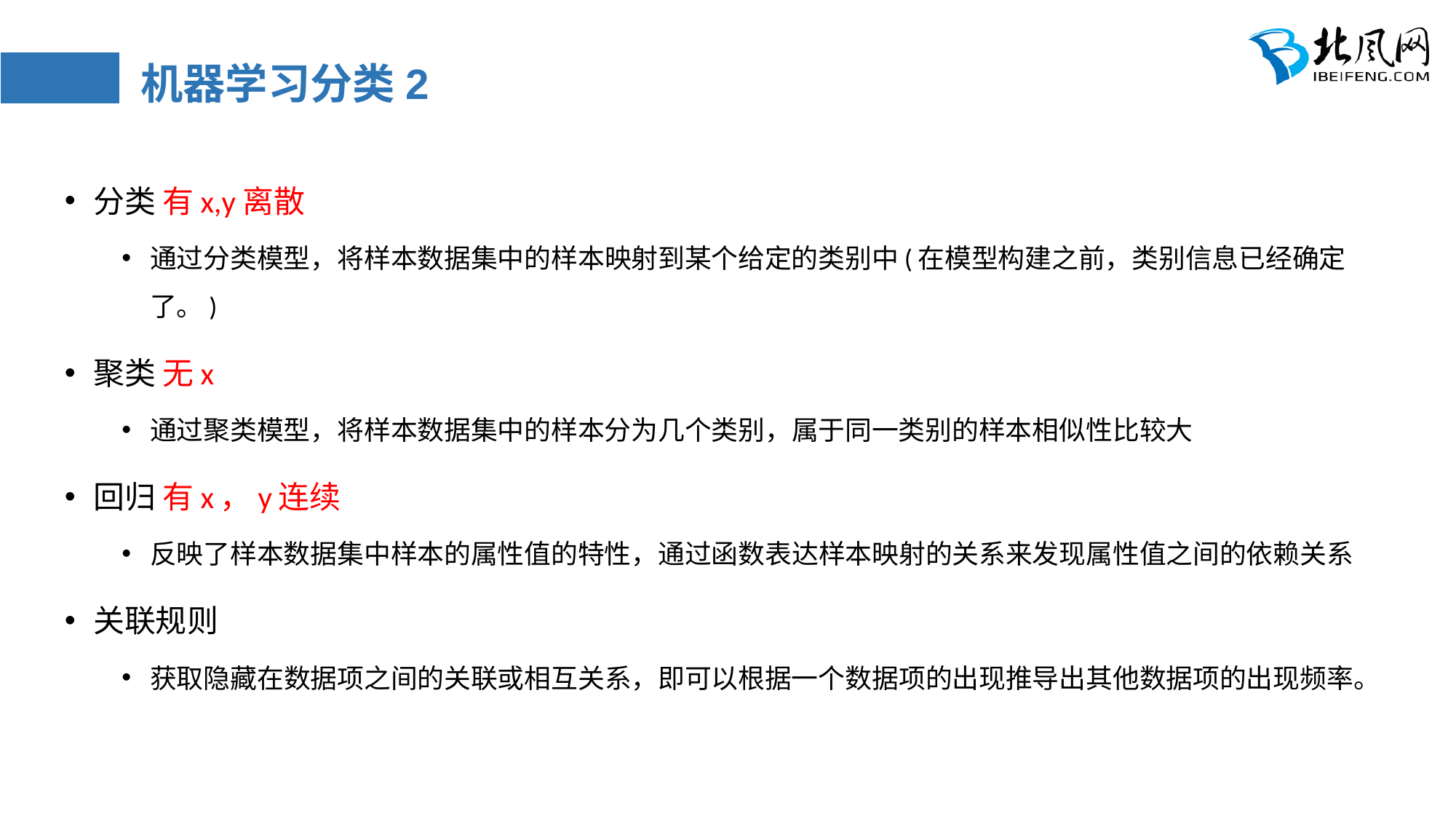

# 机器学习分类2
分类 有x,y离散
通过分类模型，将样本数据集中的样本映射到某个给定的类别中(在模型构建之前，类别信息已经确定了。)
聚类 无x
通过聚类模型，将样本数据集中的样本分为几个类别，属于同一类别的样本相似性比较大
回归 有x，y连续
反映了样本数据集中样本的属性值的特性，通过函数表达样本映射的关系来发现属性值之间的依赖关系
关联规则
获取隐藏在数据项之间的关联或相互关系，即可以根据一个数据项的出现推导出其他数据项的出现频率。